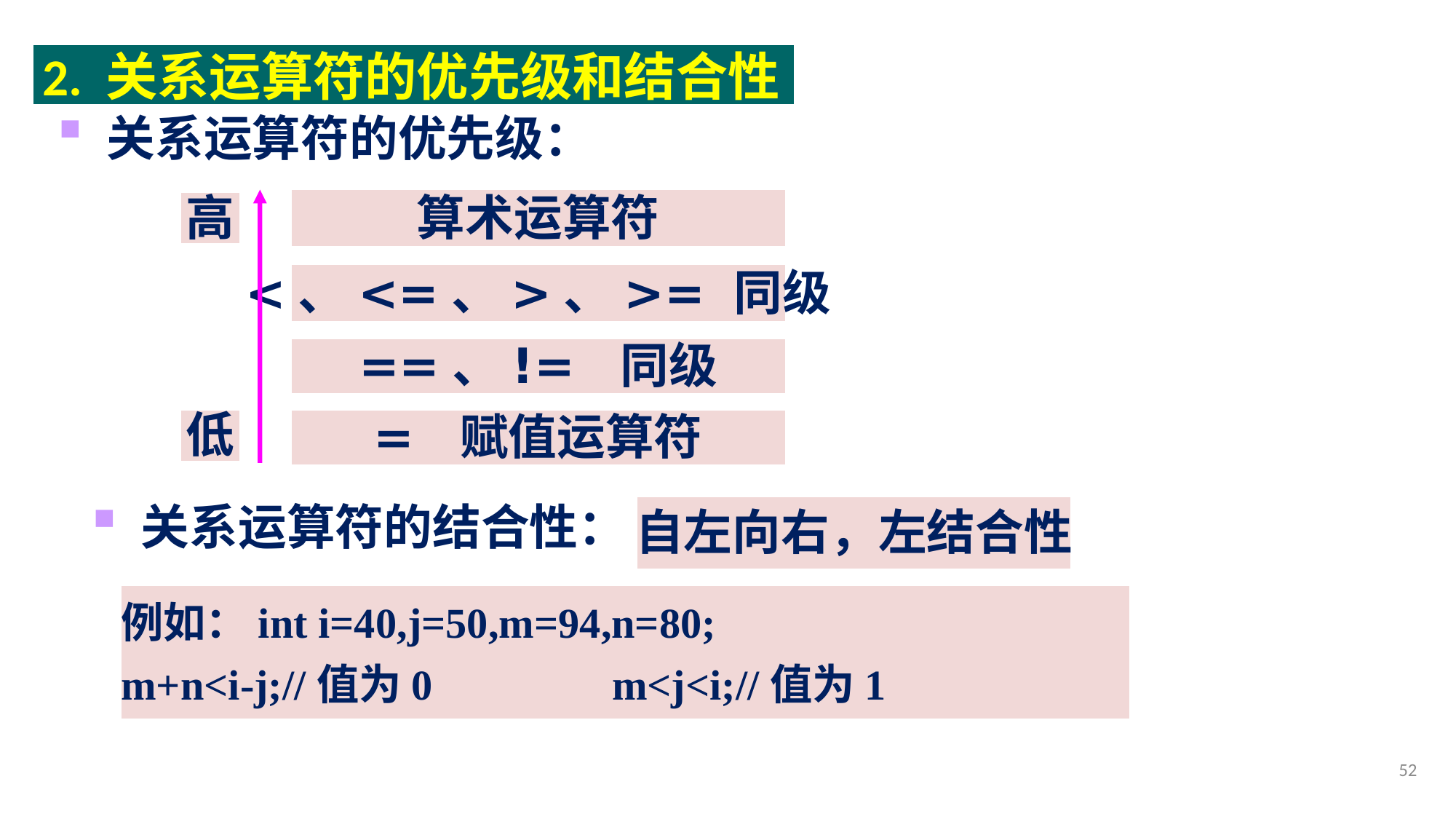

2. 关系运算符的优先级和结合性
 关系运算符的优先级：

算术运算符
高
<、<=、>、>= 同级
==、!=  同级
低
=  赋值运算符
 关系运算符的结合性：
自左向右，左结合性
例如：int i=40,j=50,m=94,n=80;
m+n<i-j;//值为0                 m<j<i;//值为1
52